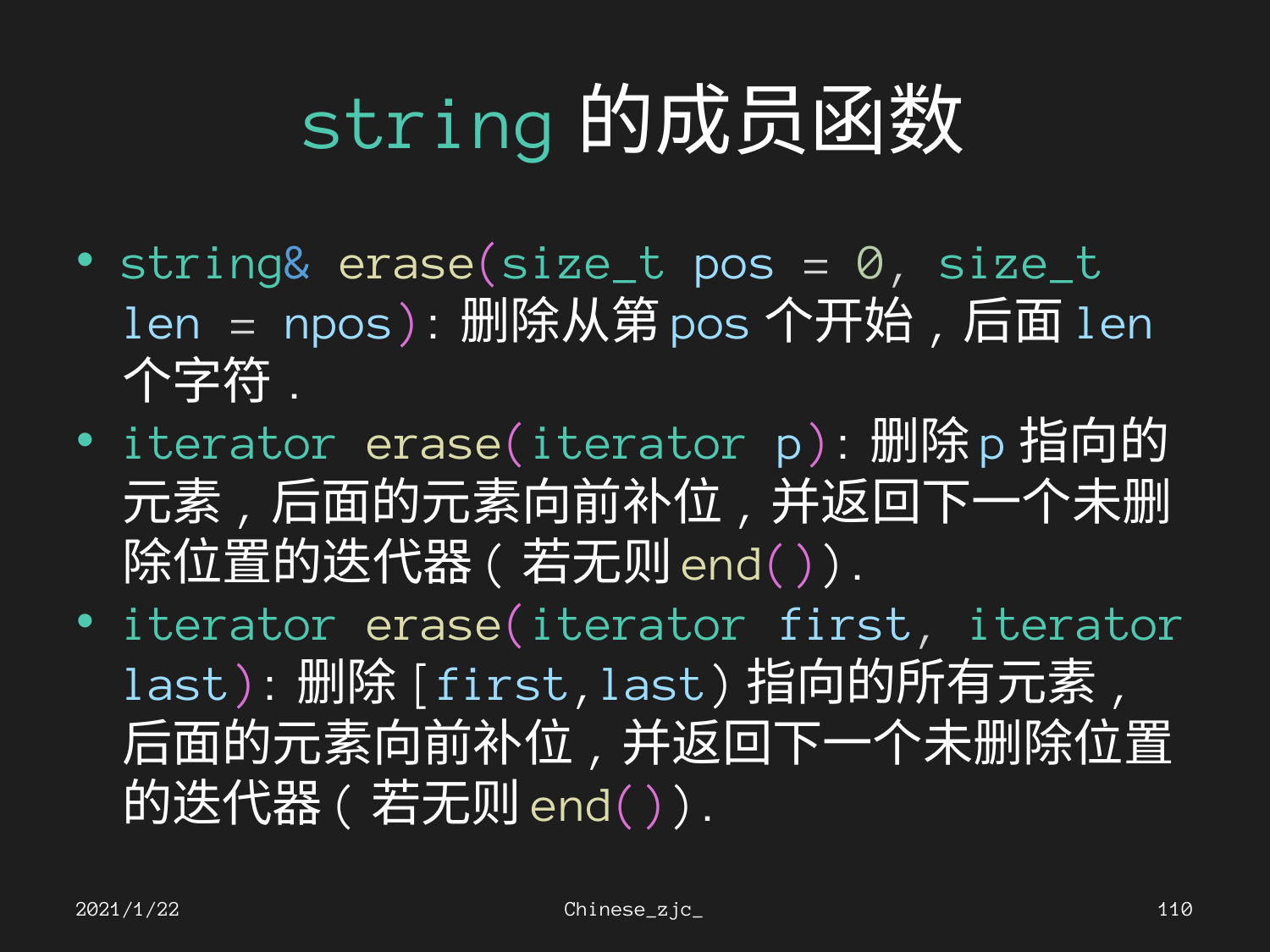

# string的成员函数
string& erase(size_t pos = 0, size_t len = npos):删除从第pos个开始,后面len个字符.
iterator erase(iterator p):删除p指向的元素,后面的元素向前补位,并返回下一个未删除位置的迭代器(若无则end()).
iterator erase(iterator first, iterator last):删除[first,last)指向的所有元素,后面的元素向前补位,并返回下一个未删除位置的迭代器(若无则end()).
2021/1/22
Chinese_zjc_
110